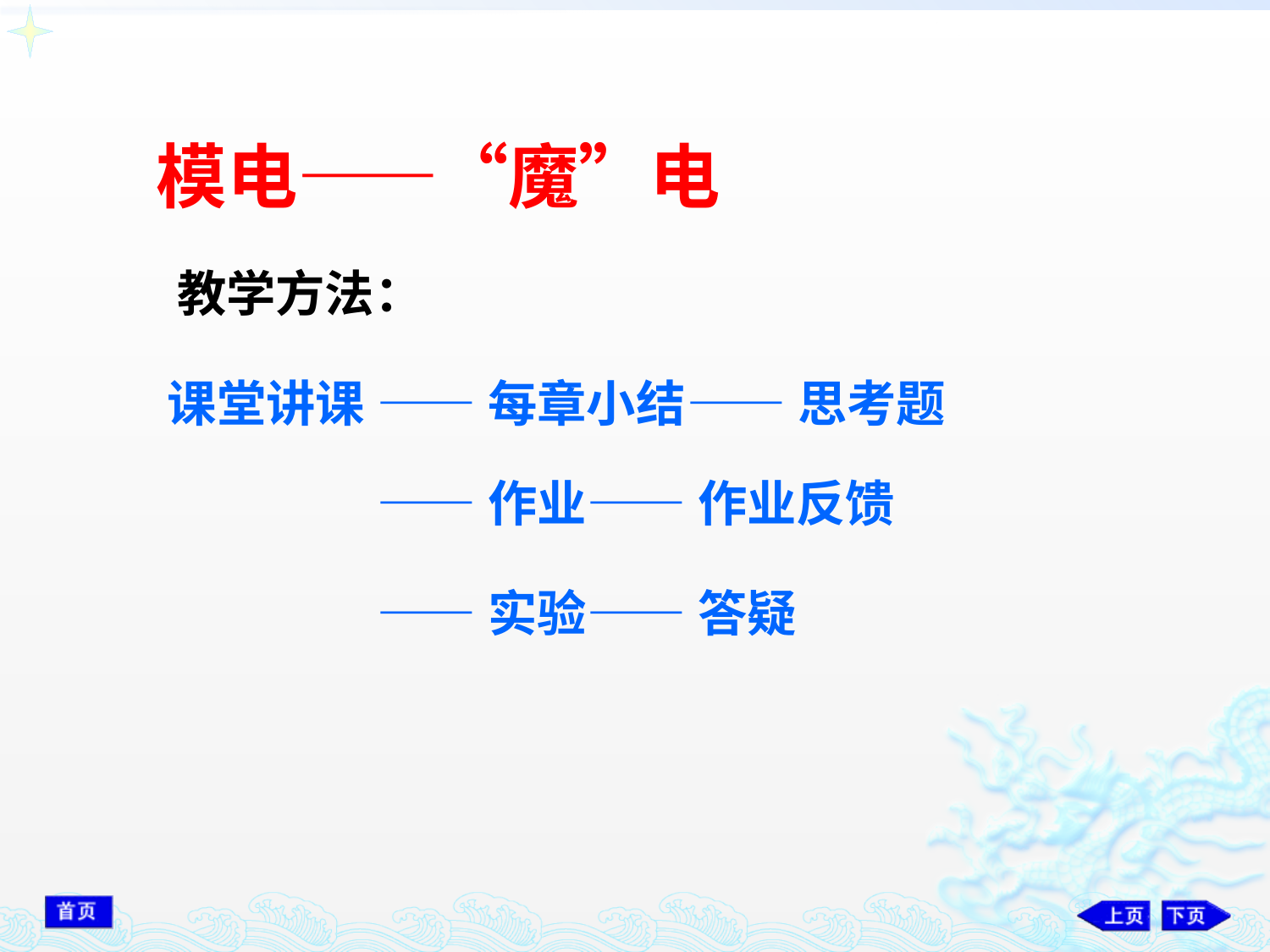

模电——“魔”电
教学方法：
课堂讲课
——每章小结
——思考题
——作业
——作业反馈
——实验
——答疑